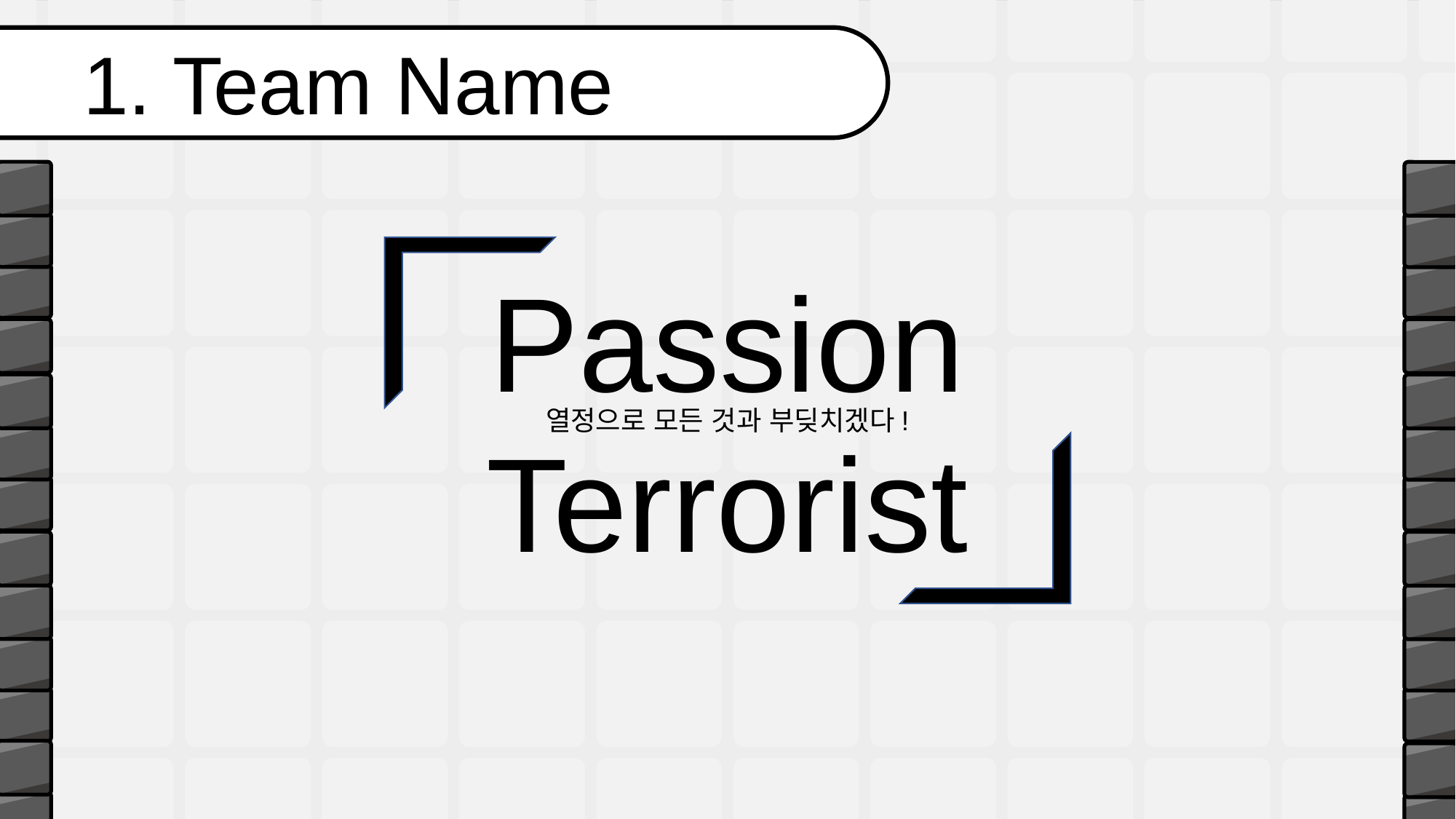

1. Team Name

Passion Terrorist
열정으로 모든 것과 부딪치겠다!